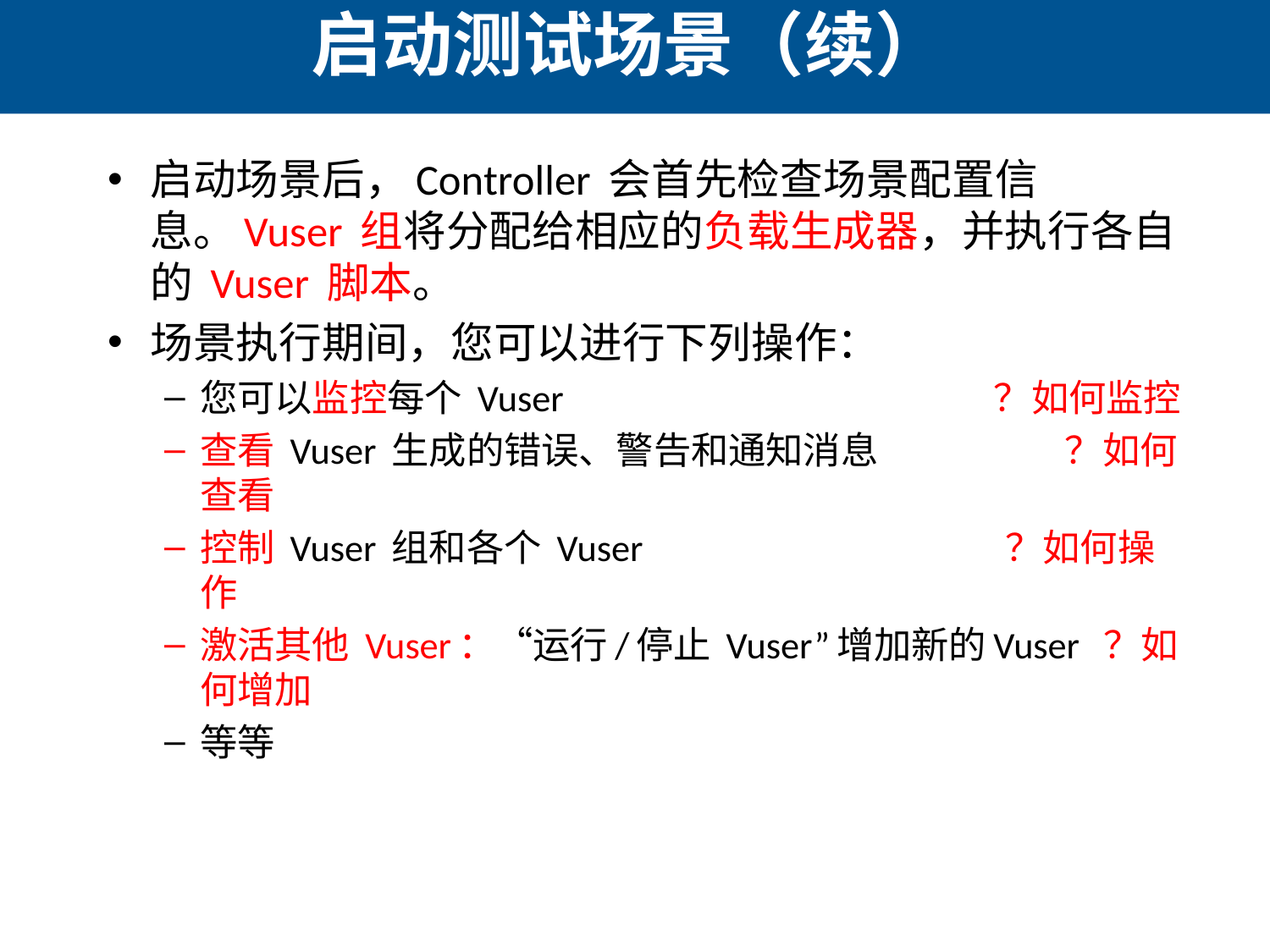

# 启动测试场景（续）
启动场景后，Controller 会首先检查场景配置信息。Vuser 组将分配给相应的负载生成器，并执行各自的 Vuser 脚本。
场景执行期间，您可以进行下列操作：
您可以监控每个 Vuser                                                  ？如何监控
查看 Vuser 生成的错误、警告和通知消息                      ？如何查看
控制 Vuser 组和各个 Vuser                                          ？如何操作
激活其他 Vuser：“运行/停止 Vuser”增加新的Vuser  ？如何增加
等等